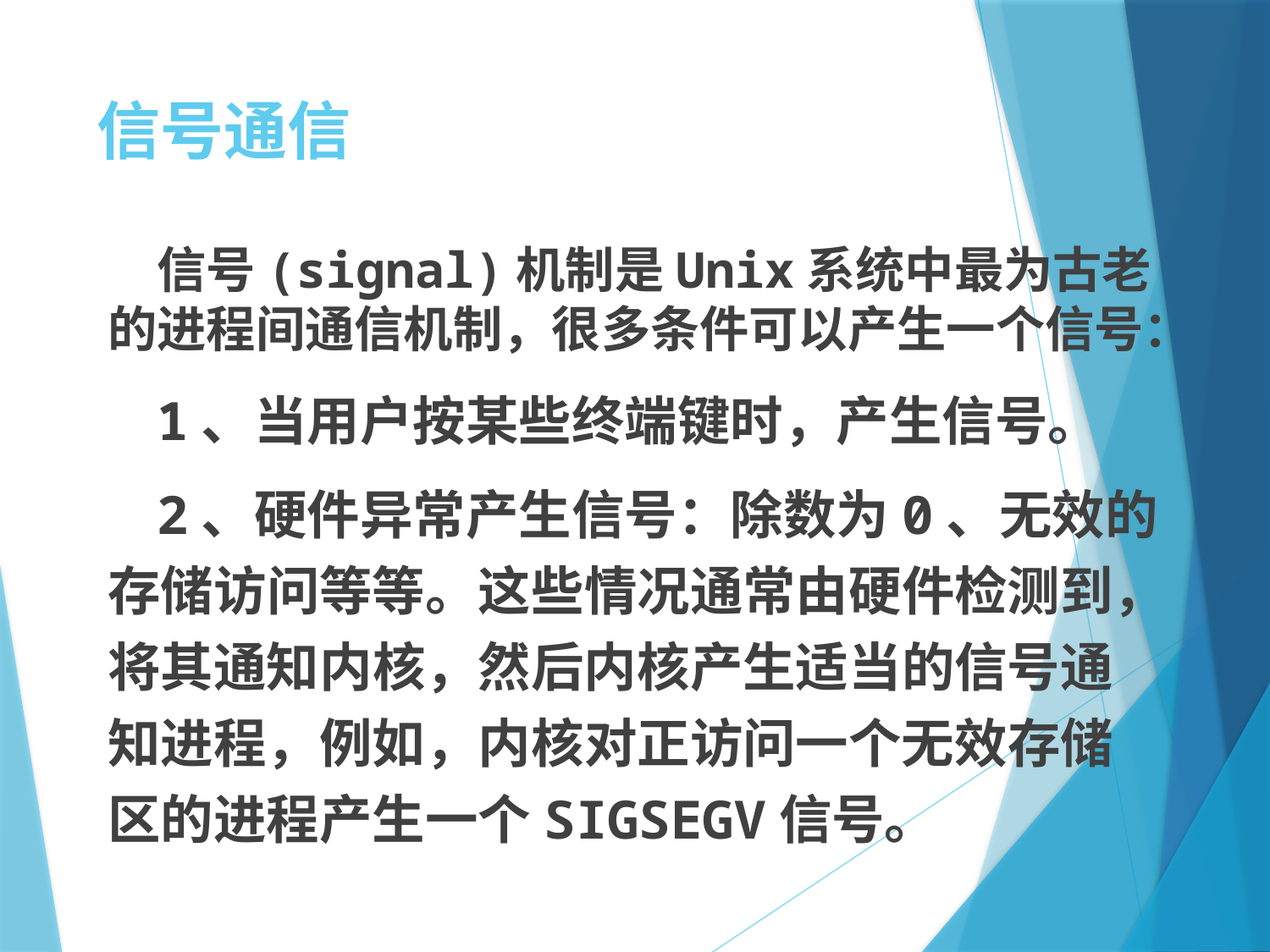

# 信号通信
信号(signal)机制是Unix系统中最为古老的进程间通信机制，很多条件可以产生一个信号：
1、当用户按某些终端键时，产生信号。
2、硬件异常产生信号：除数为0、无效的存储访问等等。这些情况通常由硬件检测到，将其通知内核，然后内核产生适当的信号通知进程，例如，内核对正访问一个无效存储区的进程产生一个SIGSEGV信号。